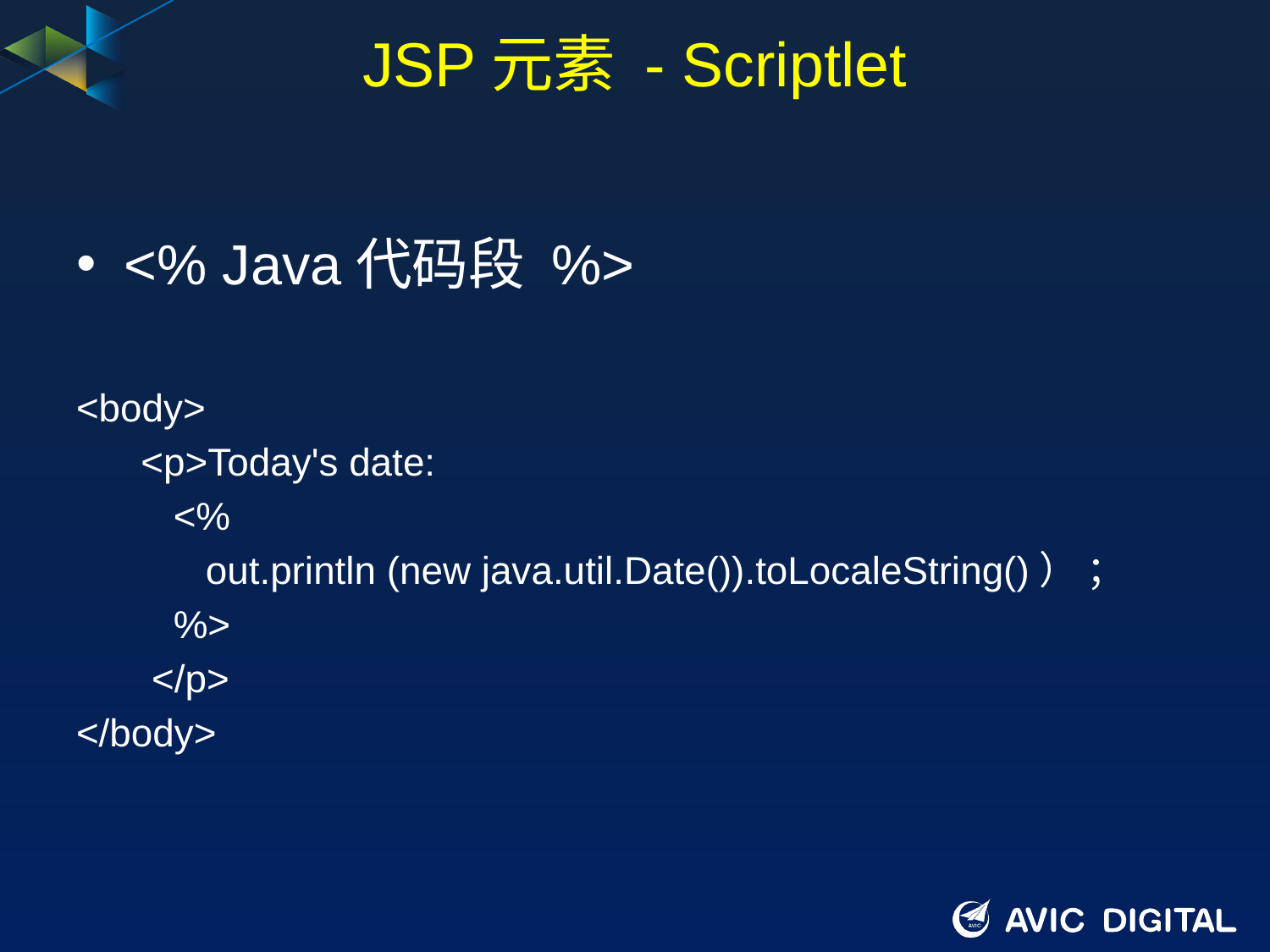

# JSP元素 - Scriptlet
<% Java代码段 %>

<body>
      <p>Today's date:
         <%
            out.println (new java.util.Date()).toLocaleString()） ；
         %>
       </p>
</body>